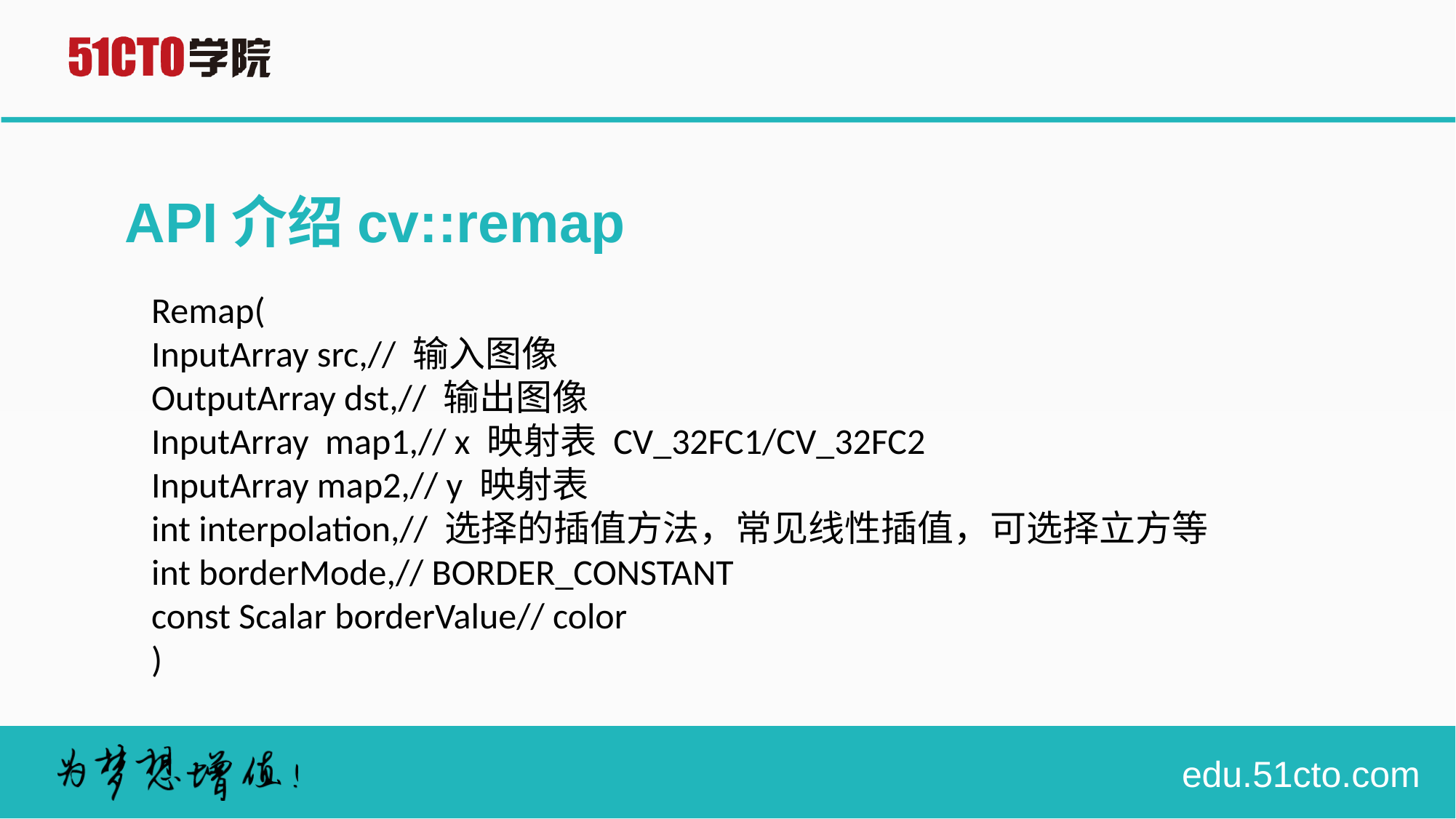

# API介绍cv::remap
Remap(
InputArray src,// 输入图像
OutputArray dst,// 输出图像
InputArray  map1,// x 映射表 CV_32FC1/CV_32FC2
InputArray map2,// y 映射表
int interpolation,// 选择的插值方法，常见线性插值，可选择立方等
int borderMode,// BORDER_CONSTANT
const Scalar borderValue// color
)